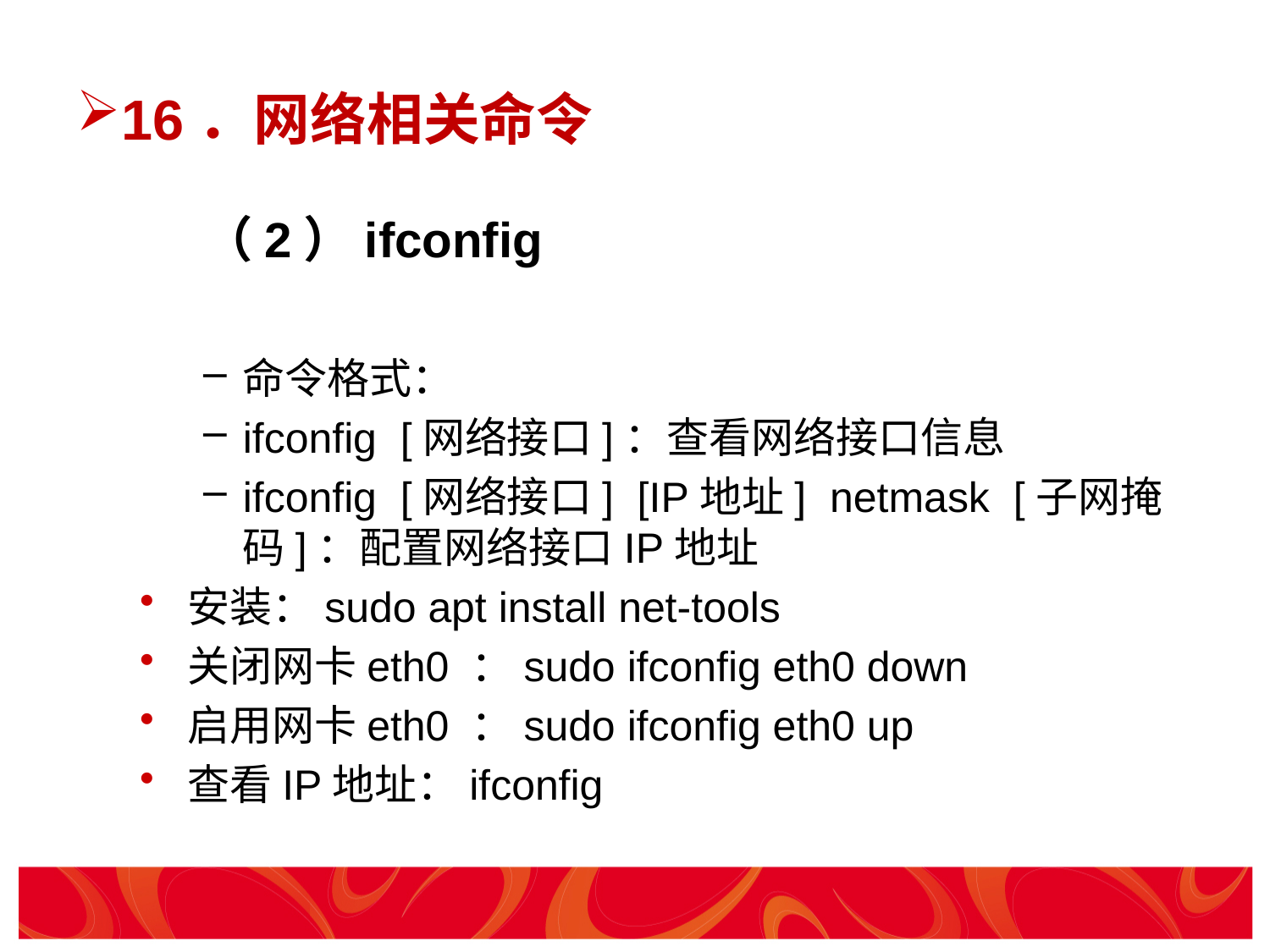

16．网络相关命令
（2）ifconfig

命令格式：
ifconfig  [网络接口]：查看网络接口信息
ifconfig  [网络接口]  [IP地址]  netmask  [子网掩码]：配置网络接口IP地址
安装：sudo apt install net-tools
关闭网卡eth0 ：sudo ifconfig eth0 down
启用网卡eth0 ：sudo ifconfig eth0 up
查看IP地址：ifconfig